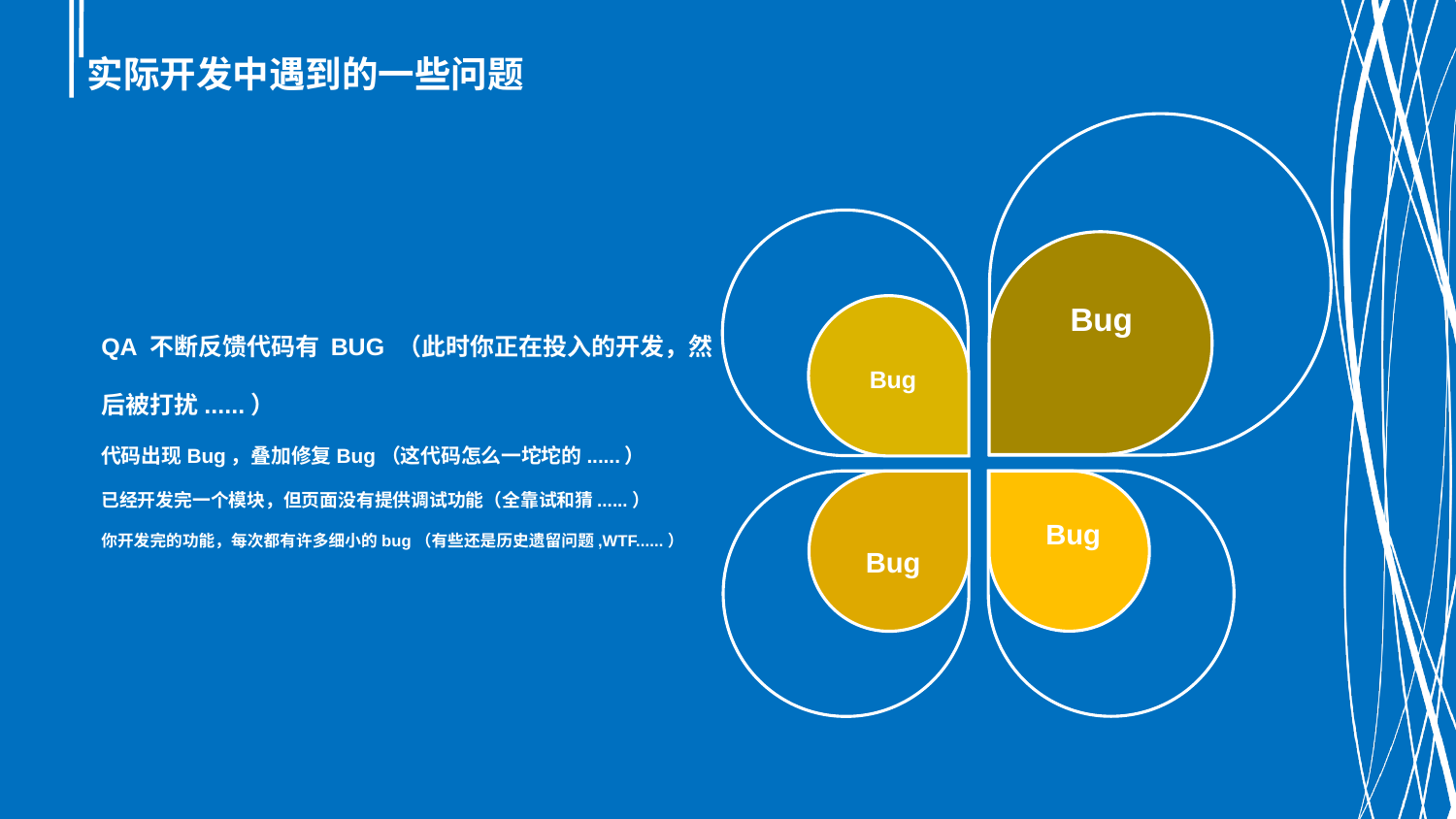

# 实际开发中遇到的一些问题

Bug
Bug

Bug
Bug
QA 不断反馈代码有 BUG （此时你正在投入的开发，然后被打扰......）
代码出现Bug，叠加修复Bug（这代码怎么一坨坨的......）
已经开发完一个模块，但页面没有提供调试功能（全靠试和猜......）
你开发完的功能，每次都有许多细小的bug（有些还是历史遗留问题,WTF......）